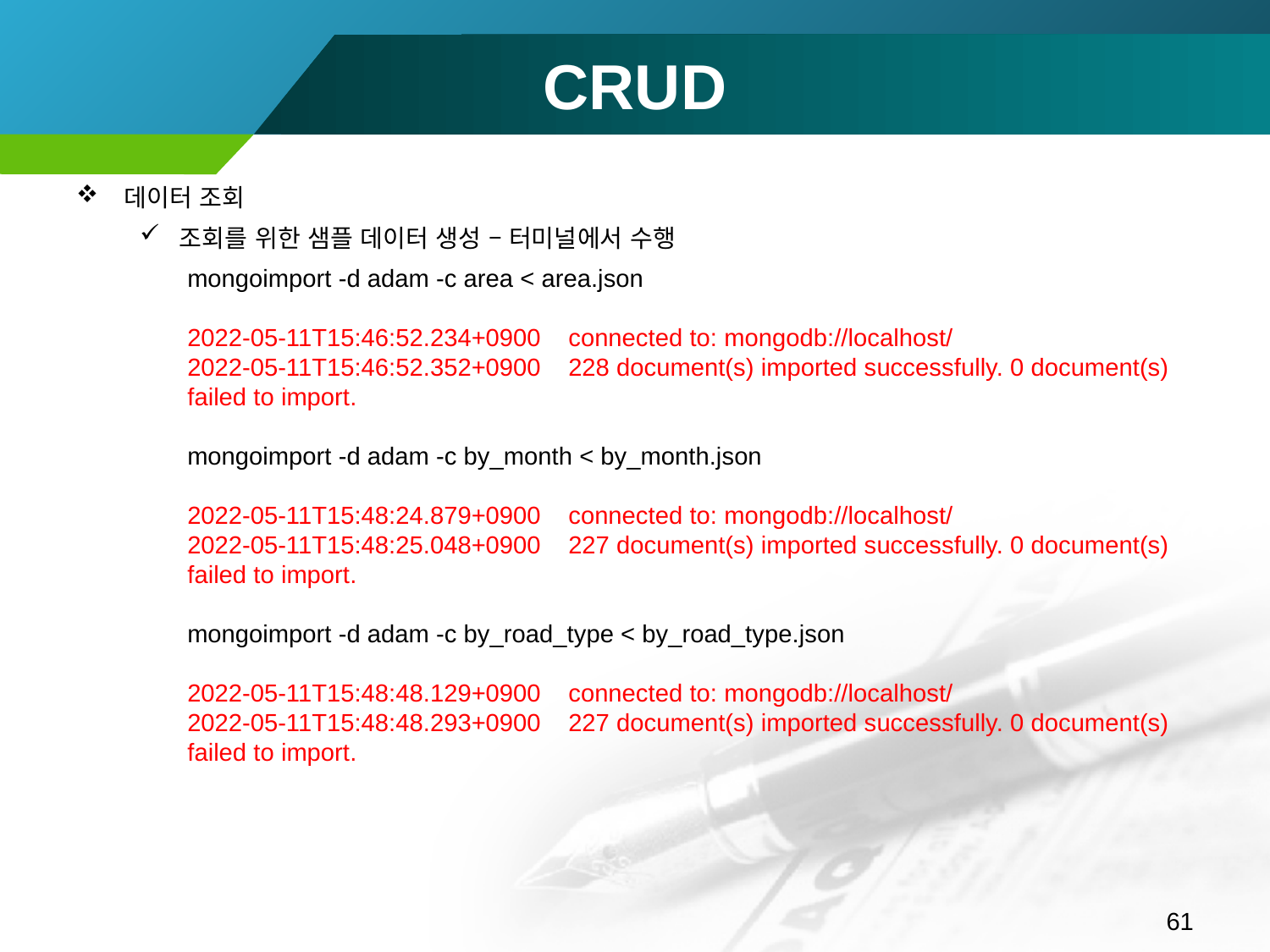

# CRUD
데이터 조회
조회를 위한 샘플 데이터 생성 – 터미널에서 수행
mongoimport -d adam -c area < area.json

2022-05-11T15:46:52.234+0900	connected to: mongodb://localhost/
2022-05-11T15:46:52.352+0900	228 document(s) imported successfully. 0 document(s) failed to import.

mongoimport -d adam -c by_month < by_month.json

2022-05-11T15:48:24.879+0900	connected to: mongodb://localhost/
2022-05-11T15:48:25.048+0900	227 document(s) imported successfully. 0 document(s) failed to import.

mongoimport -d adam -c by_road_type < by_road_type.json

2022-05-11T15:48:48.129+0900	connected to: mongodb://localhost/
2022-05-11T15:48:48.293+0900	227 document(s) imported successfully. 0 document(s) failed to import.

61